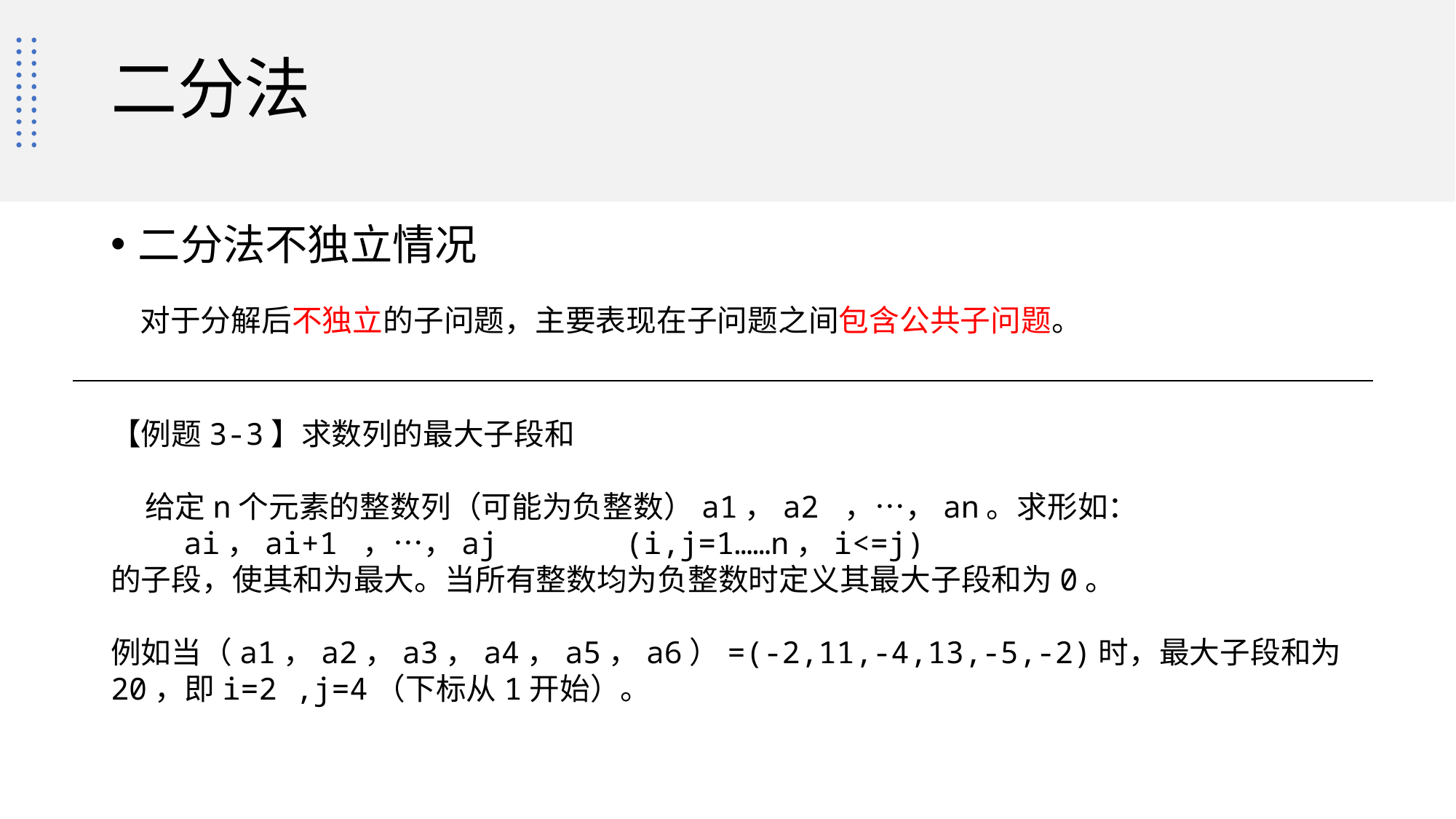

# 二分法
二分法不独立情况
对于分解后不独立的子问题，主要表现在子问题之间包含公共子问题。
【例题3-3】求数列的最大子段和

    给定n个元素的整数列（可能为负整数）a1，a2 ，…，an。求形如：
    ai，ai+1 ，…，aj       (i,j=1……n，i<=j)
的子段，使其和为最大。当所有整数均为负整数时定义其最大子段和为0。

例如当（a1，a2，a3，a4，a5，a6）=(-2,11,-4,13,-5,-2)时，最大子段和为20，即i=2 ,j=4（下标从1开始）。